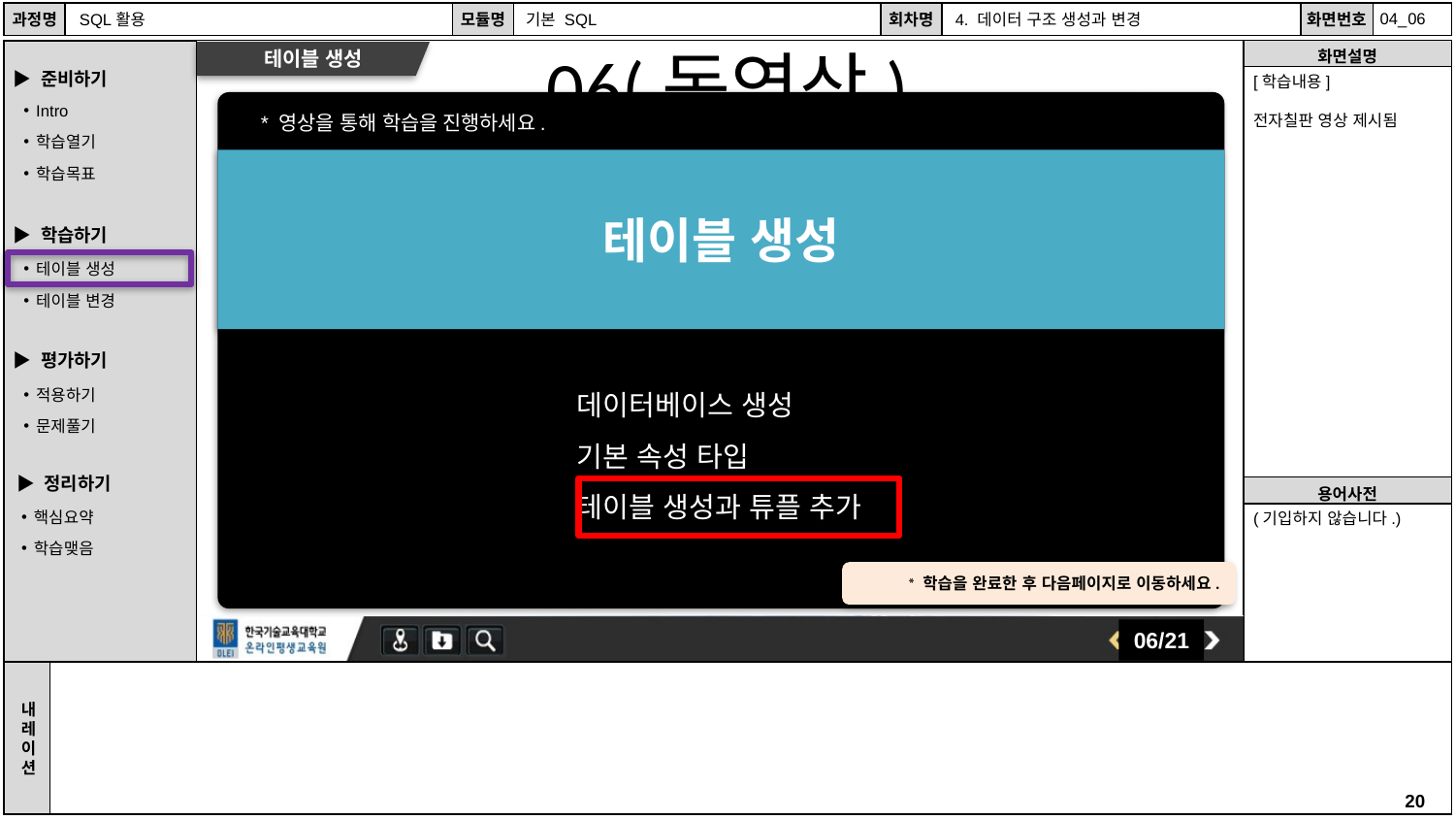

06
06(동영상)
테이블 생성
[학습내용]

전자칠판 영상 제시됨

* 영상을 통해 학습을 진행하세요.
테이블 생성

데이터베이스 생성
기본 속성 타입
테이블 생성과 튜플 추가

(기입하지 않습니다.)
* 학습을 완료한 후 다음페이지로 이동하세요.
06/21